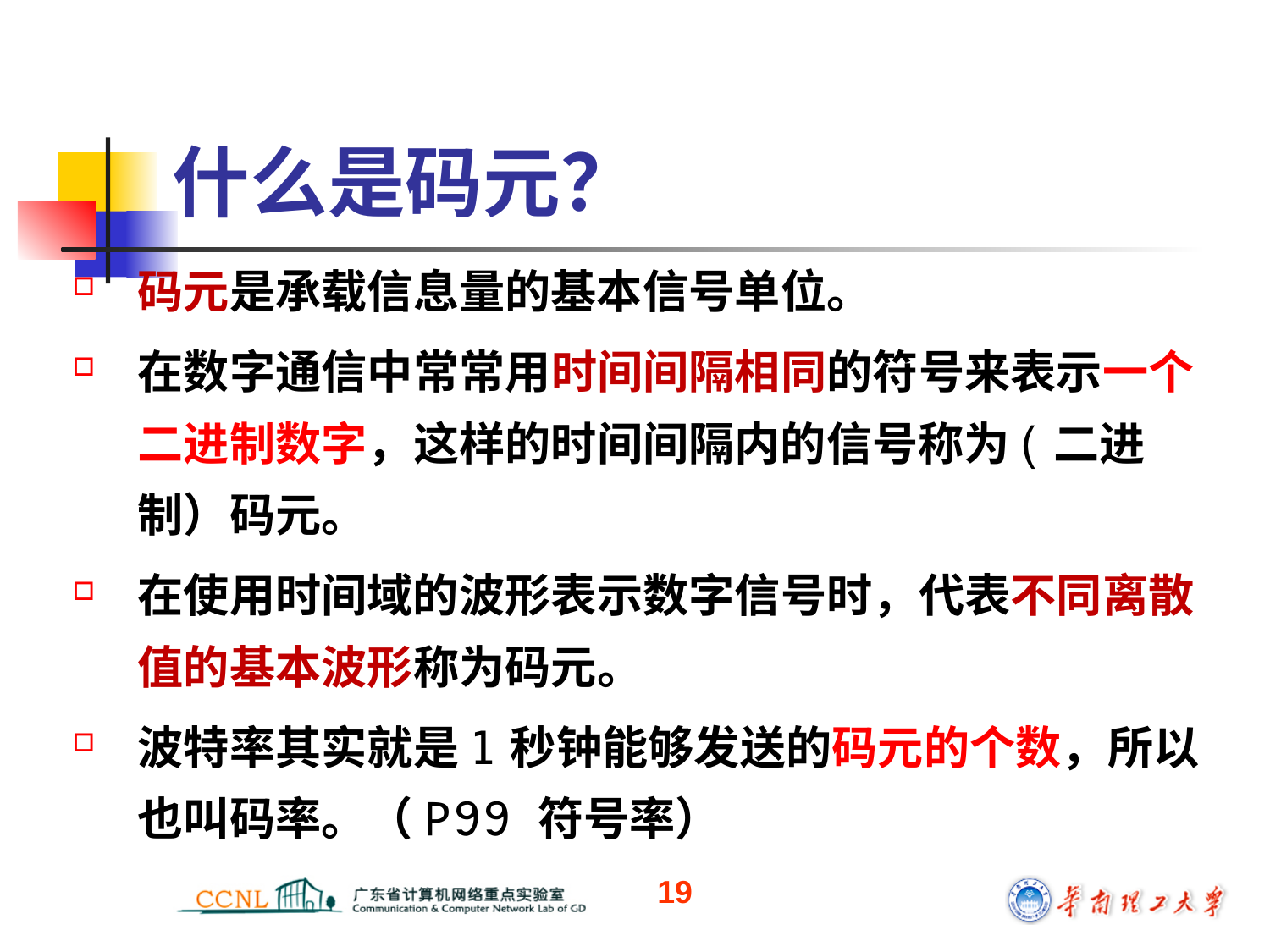

# 什么是码元？
码元是承载信息量的基本信号单位。
在数字通信中常常用时间间隔相同的符号来表示一个二进制数字，这样的时间间隔内的信号称为(二进制）码元。
在使用时间域的波形表示数字信号时，代表不同离散值的基本波形称为码元。
波特率其实就是1秒钟能够发送的码元的个数，所以也叫码率。（P99 符号率）